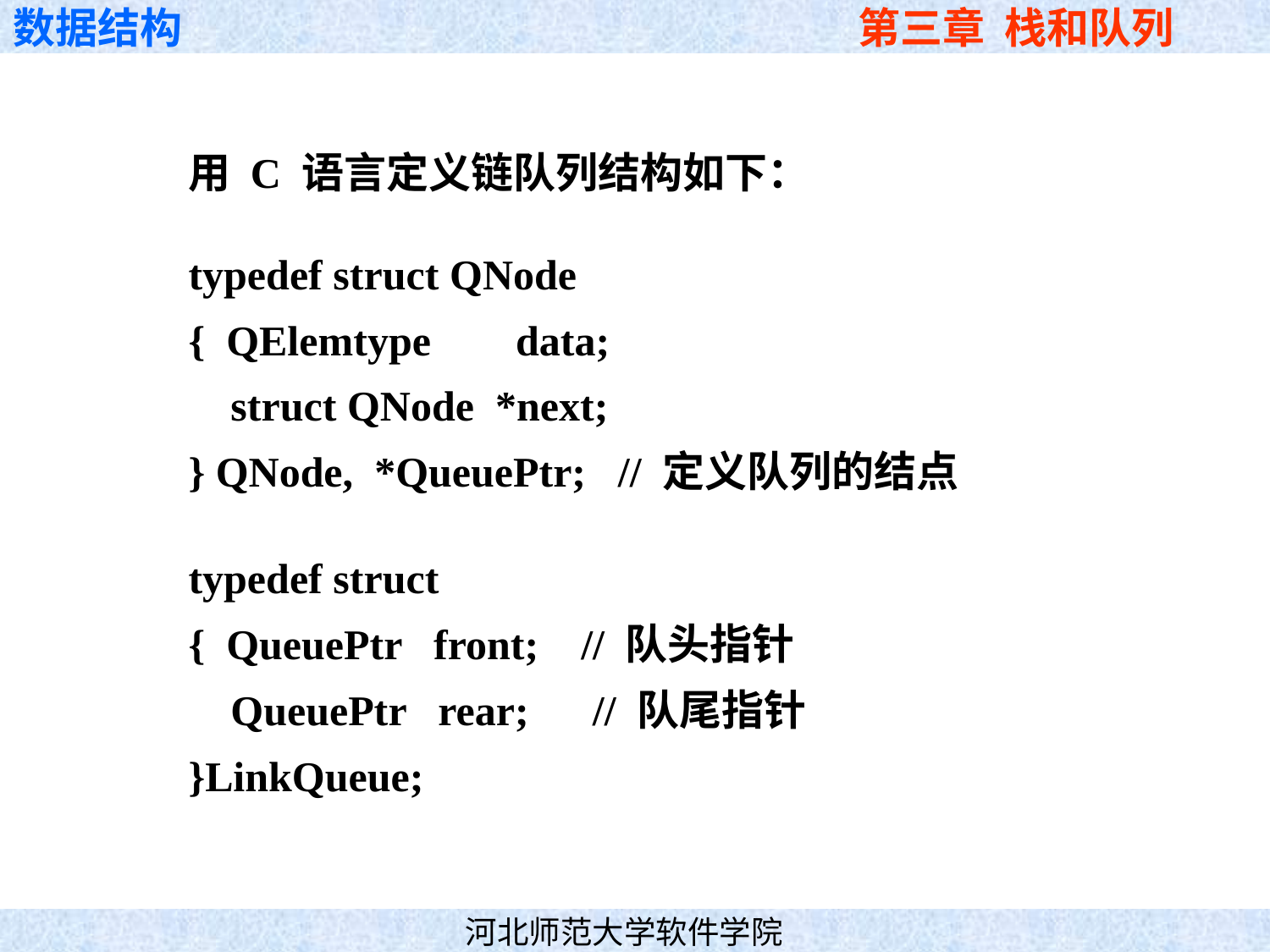

用 C 语言定义链队列结构如下：
typedef struct QNode
{  QElemtype        data;
    struct QNode  *next;
} QNode,  *QueuePtr;   // 定义队列的结点
typedef struct
{  QueuePtr   front;    // 队头指针
    QueuePtr   rear;      // 队尾指针
}LinkQueue;